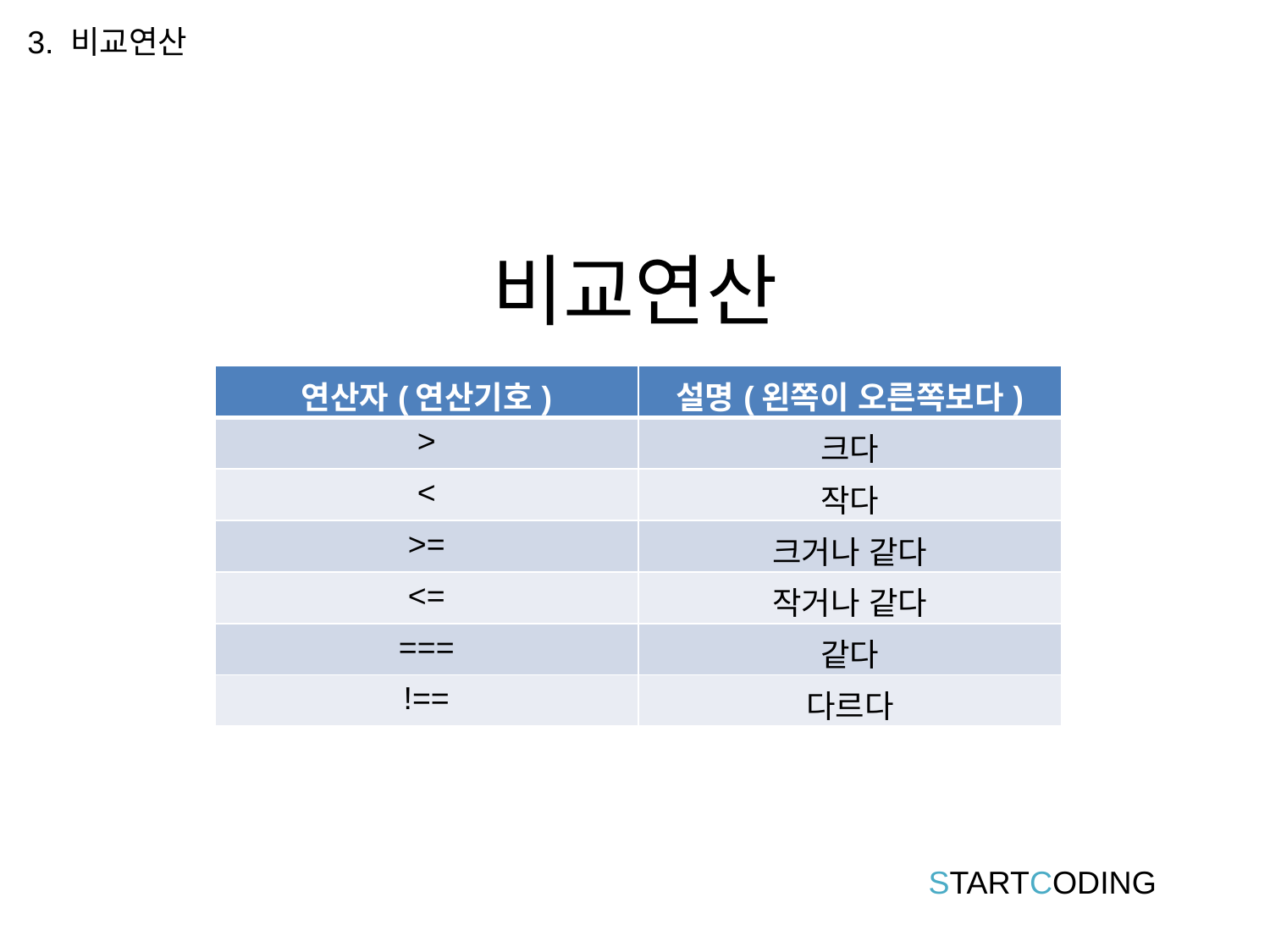

3. 비교연산
# 비교연산
| 연산자(연산기호) | 설명(왼쪽이 오른쪽보다) |
| --- | --- |
| > | 크다 |
| < | 작다 |
| >= | 크거나 같다 |
| <= | 작거나 같다 |
| === | 같다 |
| !== | 다르다 |
STARTCODING